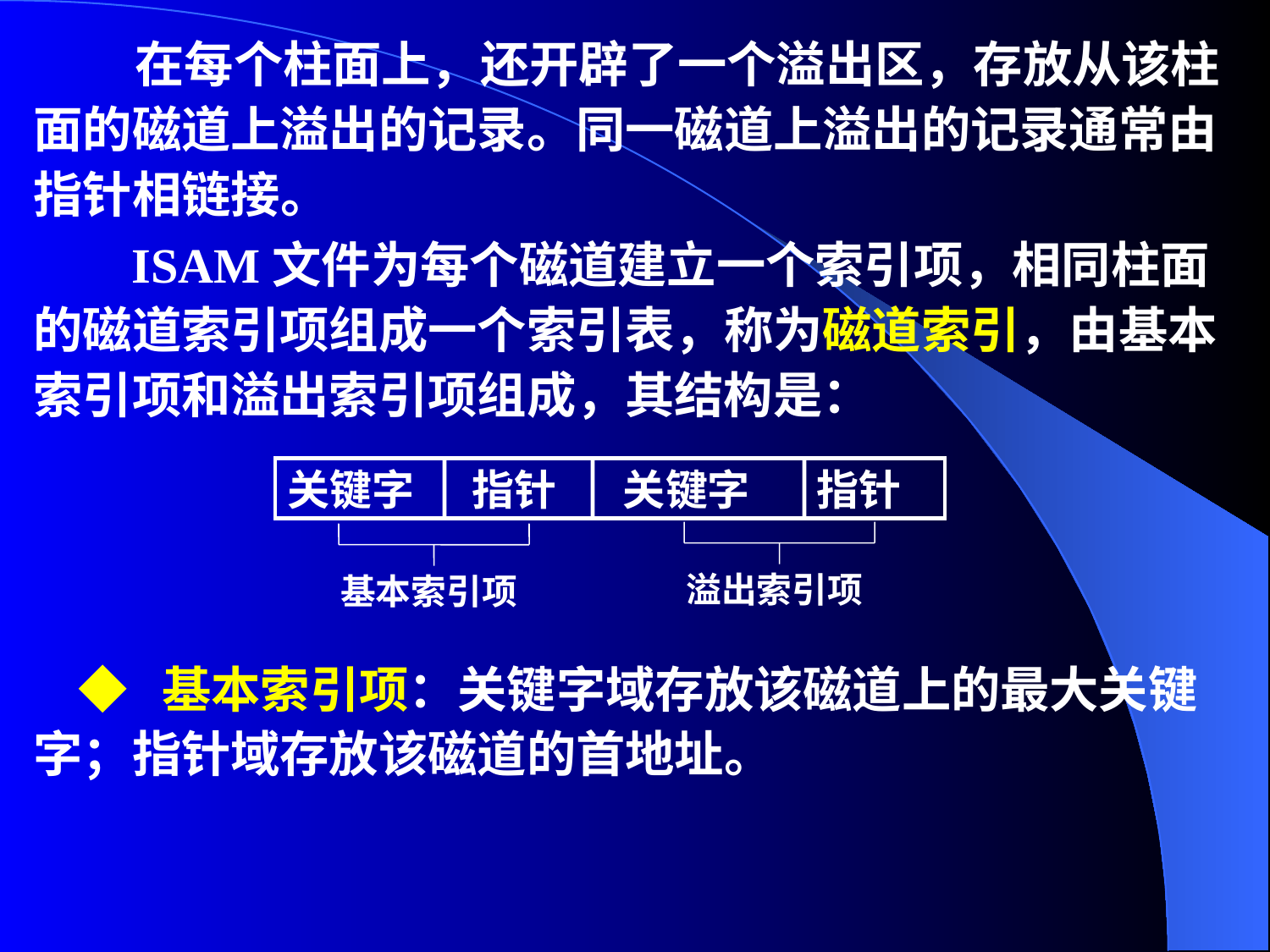

在每个柱面上，还开辟了一个溢出区，存放从该柱面的磁道上溢出的记录。同一磁道上溢出的记录通常由指针相链接。
        ISAM文件为每个磁道建立一个索引项，相同柱面的磁道索引项组成一个索引表，称为磁道索引，由基本索引项和溢出索引项组成，其结构是：
关键字      指针       关键字       指针

溢出索引项

基本索引项
    ◆  基本索引项：关键字域存放该磁道上的最大关键字；指针域存放该磁道的首地址。